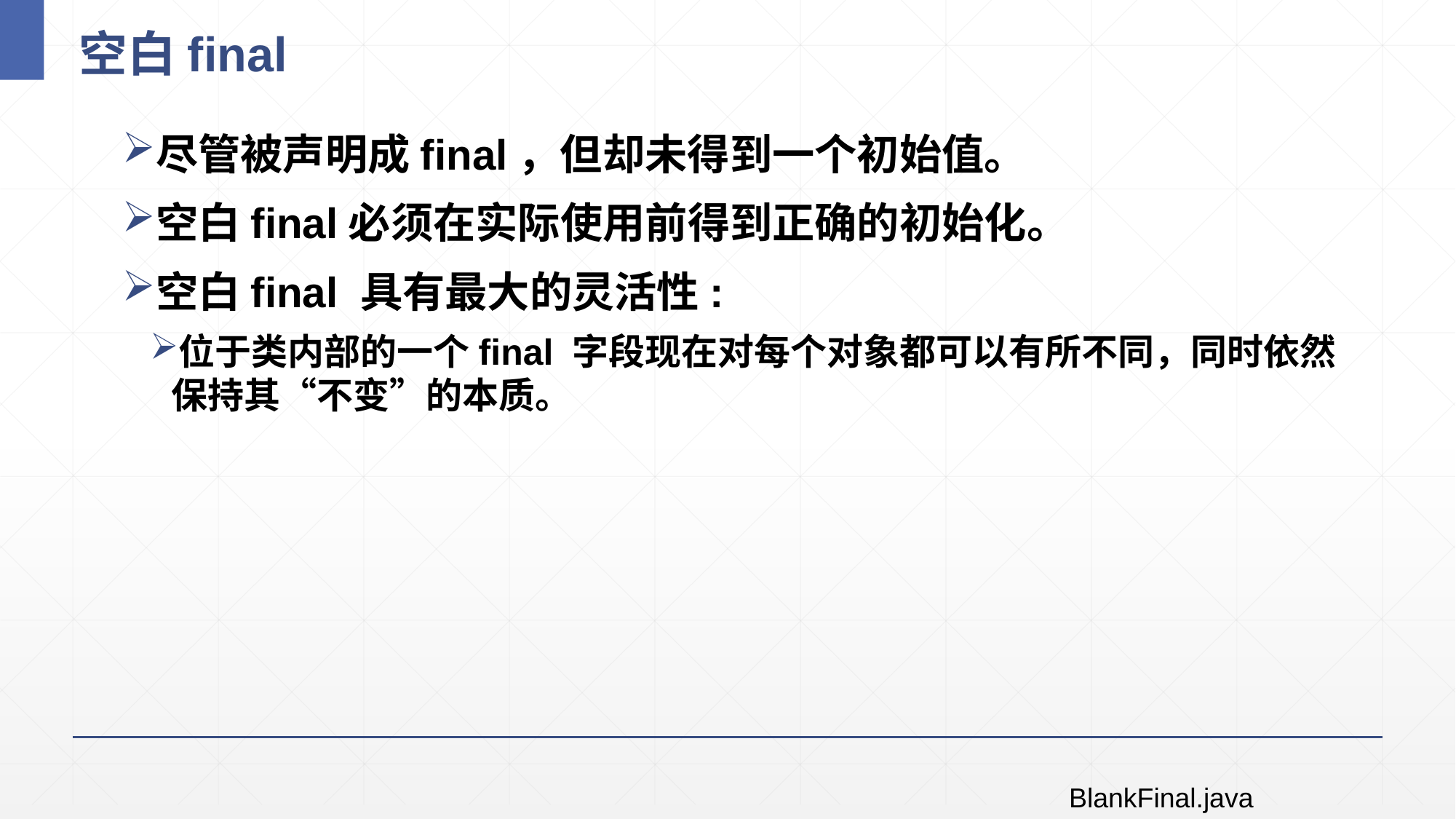

# 空白final
尽管被声明成final，但却未得到一个初始值。
空白final必须在实际使用前得到正确的初始化。
空白final 具有最大的灵活性:
位于类内部的一个final 字段现在对每个对象都可以有所不同，同时依然保持其“不变”的本质。

BlankFinal.java